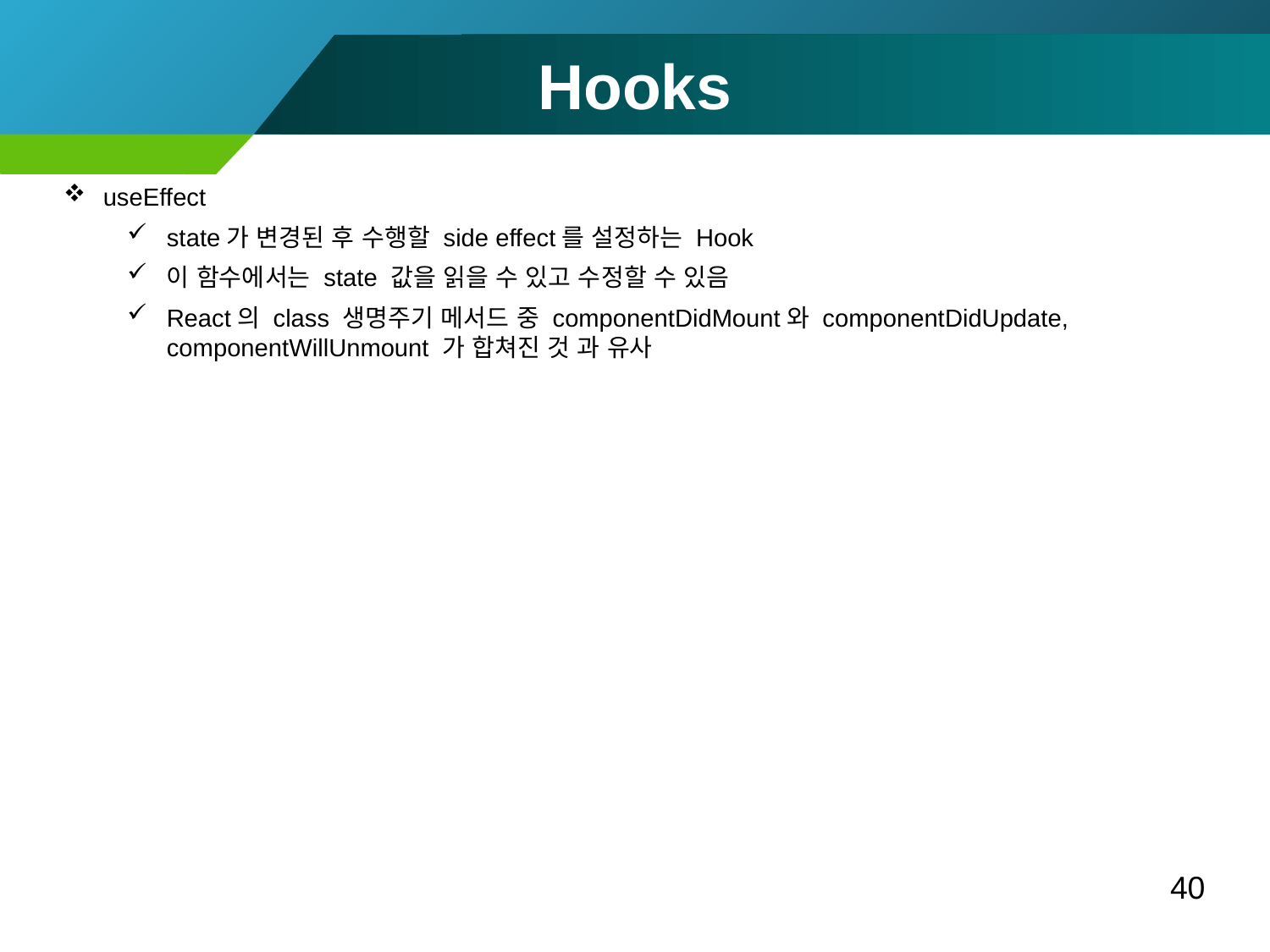

Hooks
useEffect
state가 변경된 후 수행할 side effect를 설정하는 Hook
이 함수에서는 state 값을 읽을 수 있고 수정할 수 있음
React의 class 생명주기 메서드 중 componentDidMount와 componentDidUpdate, componentWillUnmount 가 합쳐진 것 과 유사
40